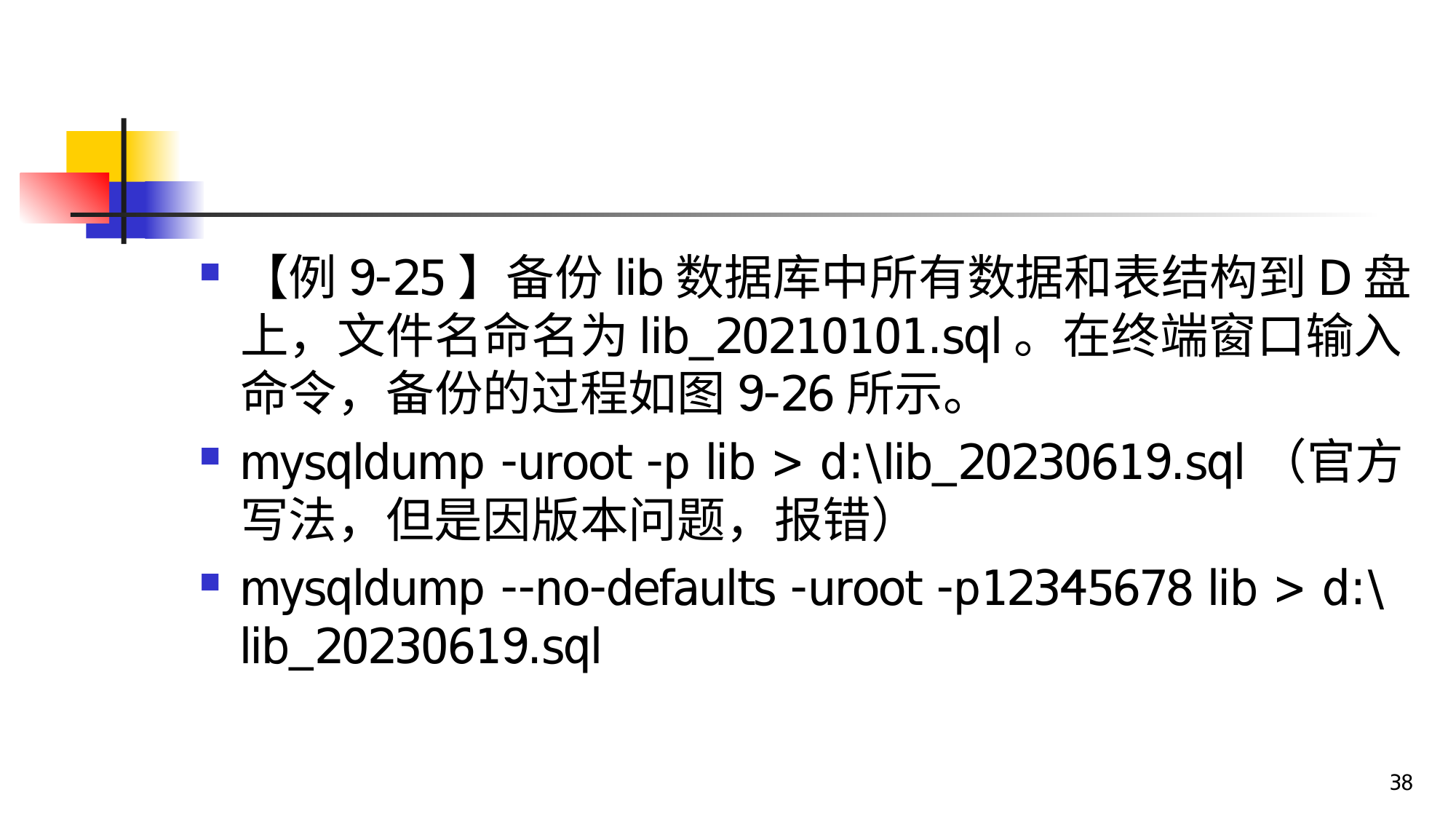

#
【例9-25】备份lib数据库中所有数据和表结构到D盘上，文件名命名为lib_20210101.sql。在终端窗口输入命令，备份的过程如图9-26所示。
mysqldump -uroot -p lib > d:\lib_20230619.sql（官方写法，但是因版本问题，报错）
mysqldump --no-defaults -uroot -p12345678 lib > d:\lib_20230619.sql
38